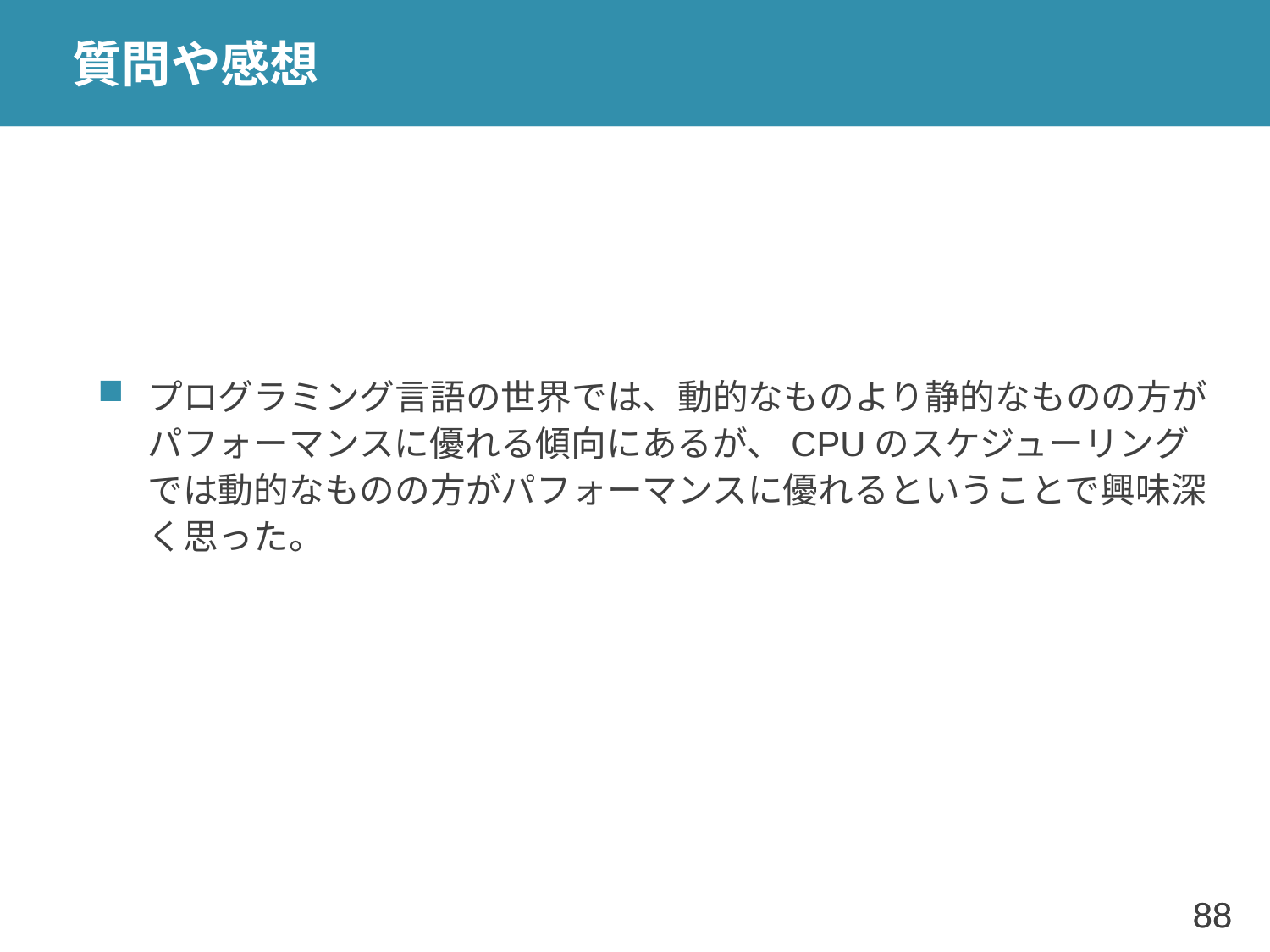

# 質問や感想
プログラミング言語の世界では、動的なものより静的なものの方がパフォーマンスに優れる傾向にあるが、CPUのスケジューリングでは動的なものの方がパフォーマンスに優れるということで興味深く思った。